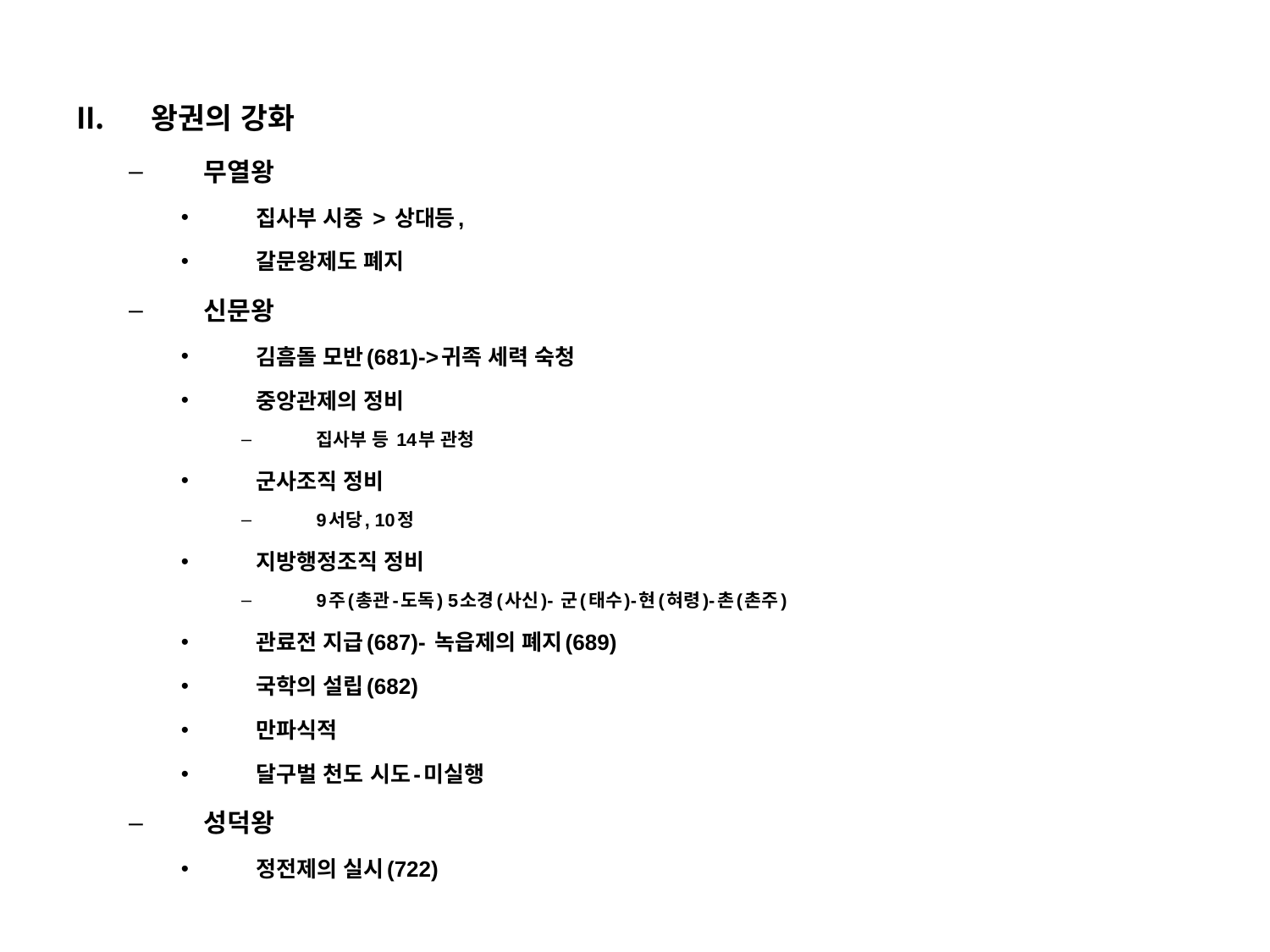

#
왕권의 강화
무열왕
집사부 시중 > 상대등,
갈문왕제도 폐지
신문왕
김흠돌 모반(681)->귀족 세력 숙청
중앙관제의 정비
집사부 등 14부 관청
군사조직 정비
9서당, 10정
지방행정조직 정비
9주(총관-도독) 5소경(사신)- 군(태수)-현(혀령)-촌(촌주)
관료전 지급(687)- 녹읍제의 폐지(689)
국학의 설립(682)
만파식적
달구벌 천도 시도-미실행
성덕왕
정전제의 실시(722)